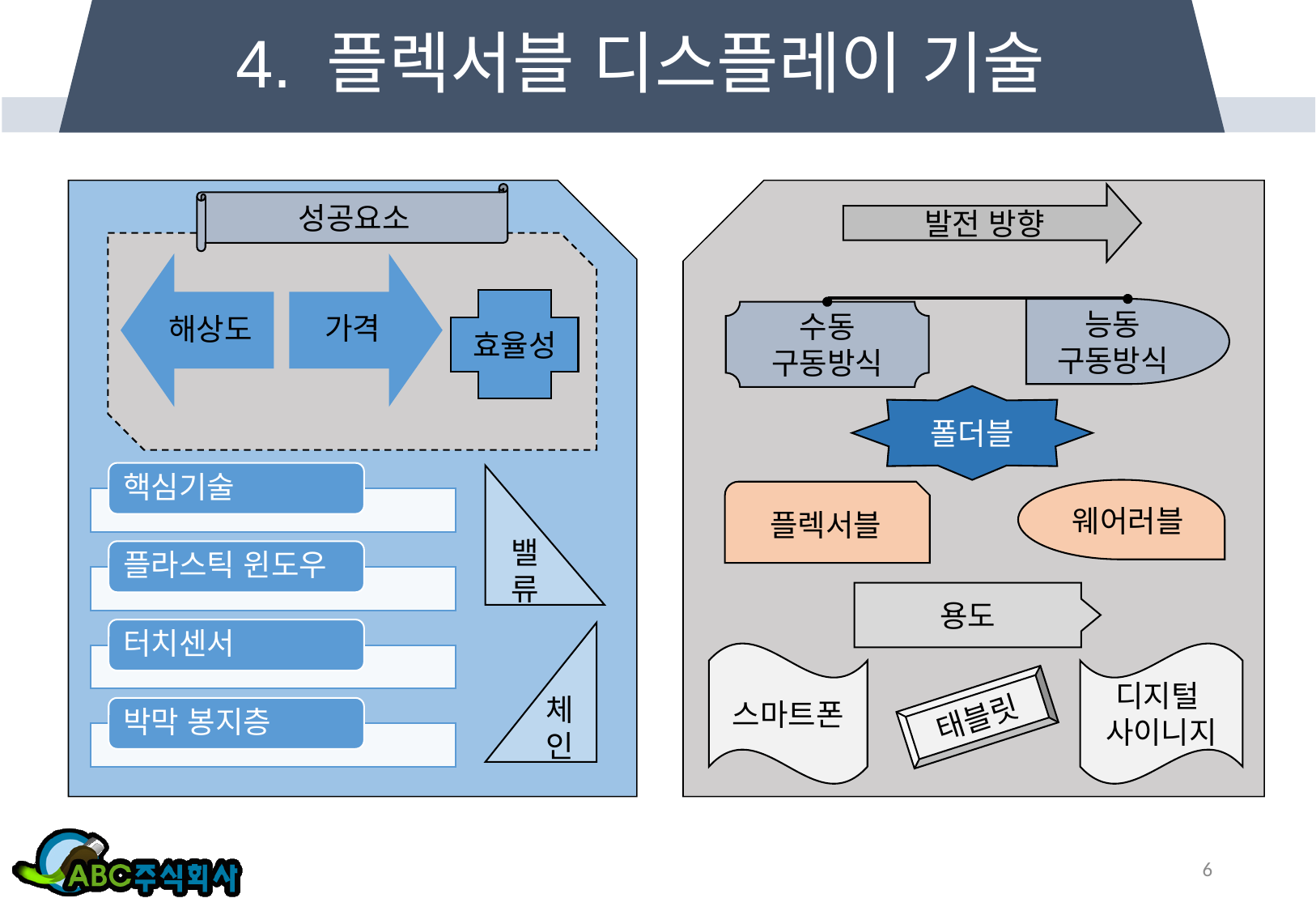

# 4. 플렉서블 디스플레이 기술

성공요소
해상도
가격

효율성
핵심기술
플라스틱 윈도우
터치센서
박막 봉지층
밸류
체인

발전 방향
능동
구동방식
수동
구동방식
폴더블

플렉서블
웨어러블
용도
스마트폰
디지털
사이니지
태블릿
6